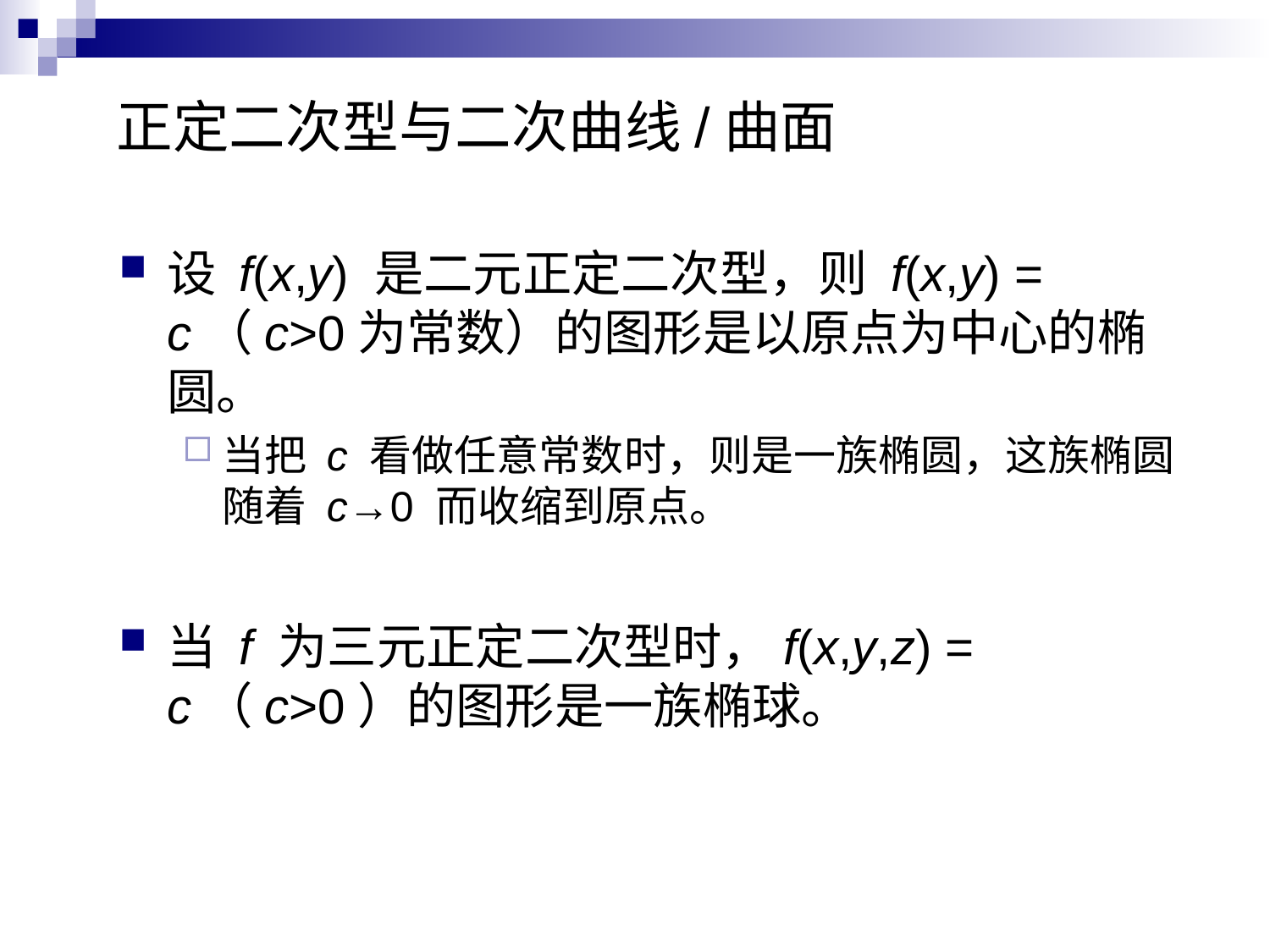

# 正定二次型与二次曲线/曲面
设 f(x,y) 是二元正定二次型，则 f(x,y) = c（c>0为常数）的图形是以原点为中心的椭圆。
当把 c 看做任意常数时，则是一族椭圆，这族椭圆随着 c→0 而收缩到原点。

当 f 为三元正定二次型时，f(x,y,z) = c（c>0）的图形是一族椭球。